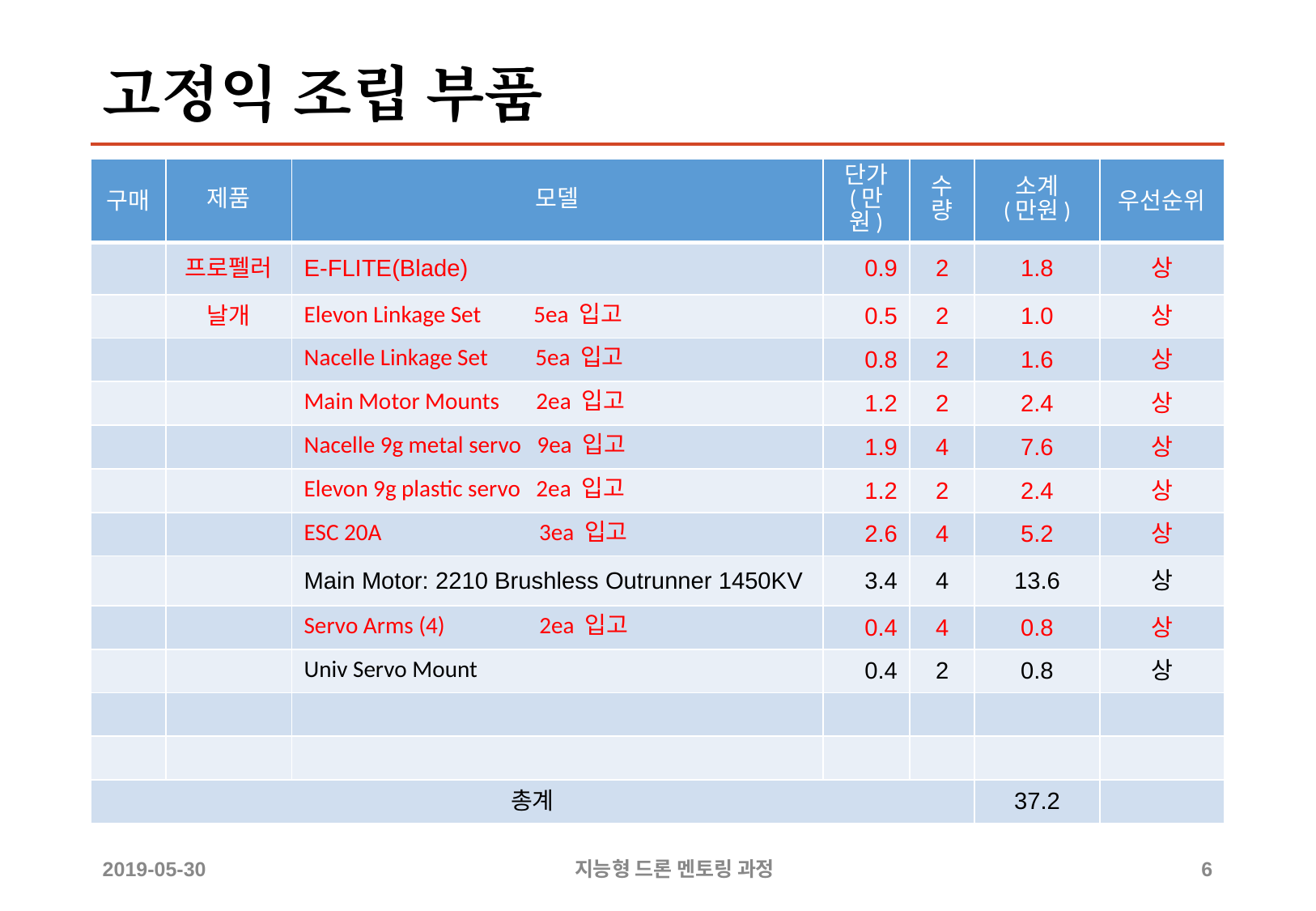

# 고정익 조립 부품
| 구매 | 제품 | 모델 | 단가 (만원) | 수량 | 소계 (만원) | 우선순위 |
| --- | --- | --- | --- | --- | --- | --- |
|  | 프로펠러 | E-FLITE(Blade) | 0.9 | 2 | 1.8 | 상 |
|  | 날개 | Elevon Linkage Set 5ea 입고 | 0.5 | 2 | 1.0 | 상 |
|  |  | Nacelle Linkage Set 5ea 입고 | 0.8 | 2 | 1.6 | 상 |
|  |  | Main Motor Mounts 2ea 입고 | 1.2 | 2 | 2.4 | 상 |
|  |  | Nacelle 9g metal servo 9ea 입고 | 1.9 | 4 | 7.6 | 상 |
|  |  | Elevon 9g plastic servo 2ea 입고 | 1.2 | 2 | 2.4 | 상 |
|  |  | ESC 20A 3ea 입고 | 2.6 | 4 | 5.2 | 상 |
|  |  | Main Motor: 2210 Brushless Outrunner 1450KV | 3.4 | 4 | 13.6 | 상 |
|  |  | Servo Arms (4) 2ea 입고 | 0.4 | 4 | 0.8 | 상 |
|  |  | Univ Servo Mount | 0.4 | 2 | 0.8 | 상 |
|  |  |  |  |  |  |  |
|  |  |  |  |  |  |  |
| 총계 |  |  |  |  | 37.2 |  |
2019-05-30
지능형 드론 멘토링 과정
6